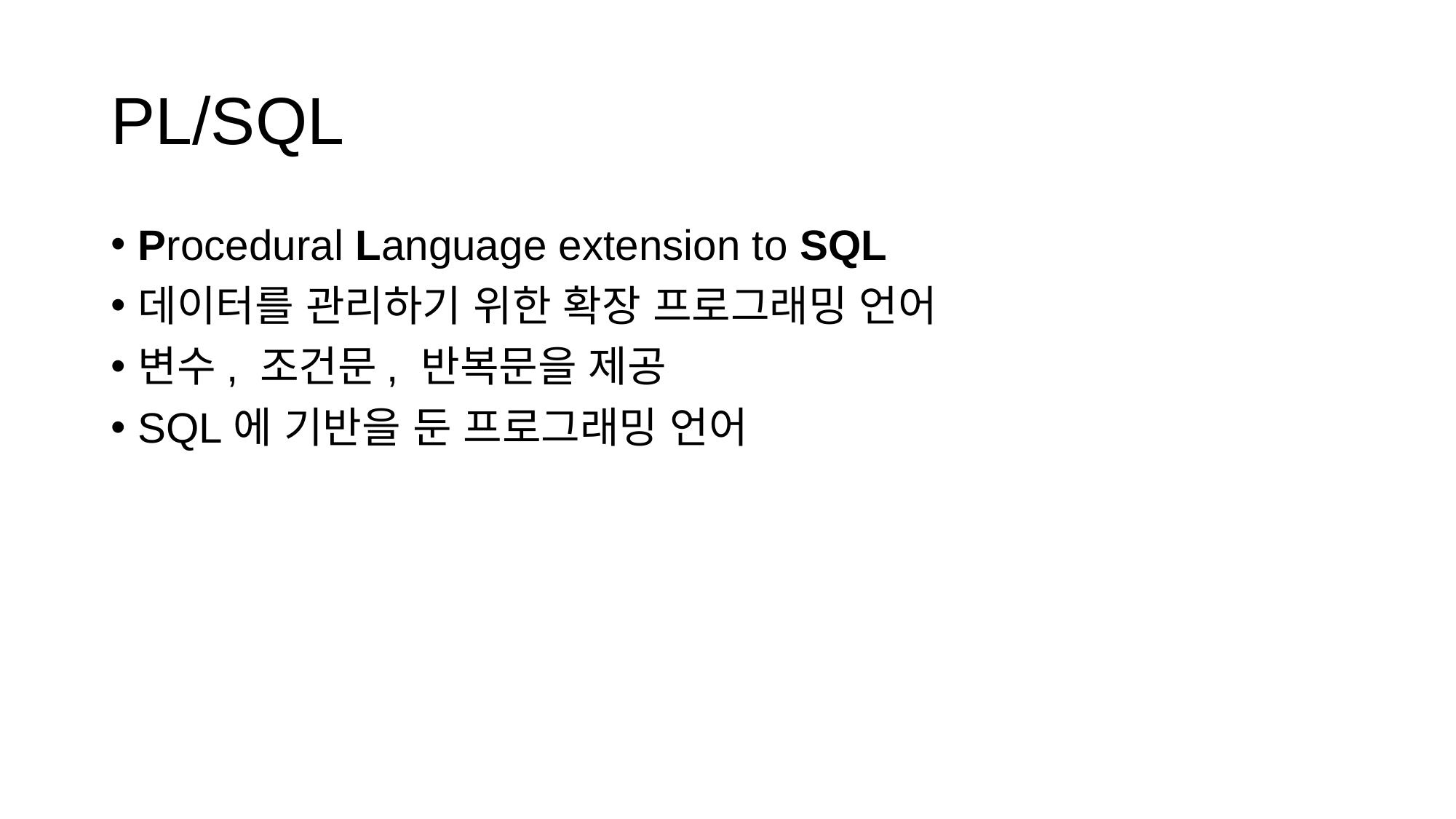

# PL/SQL
Procedural Language extension to SQL
데이터를 관리하기 위한 확장 프로그래밍 언어
변수, 조건문, 반복문을 제공
SQL에 기반을 둔 프로그래밍 언어